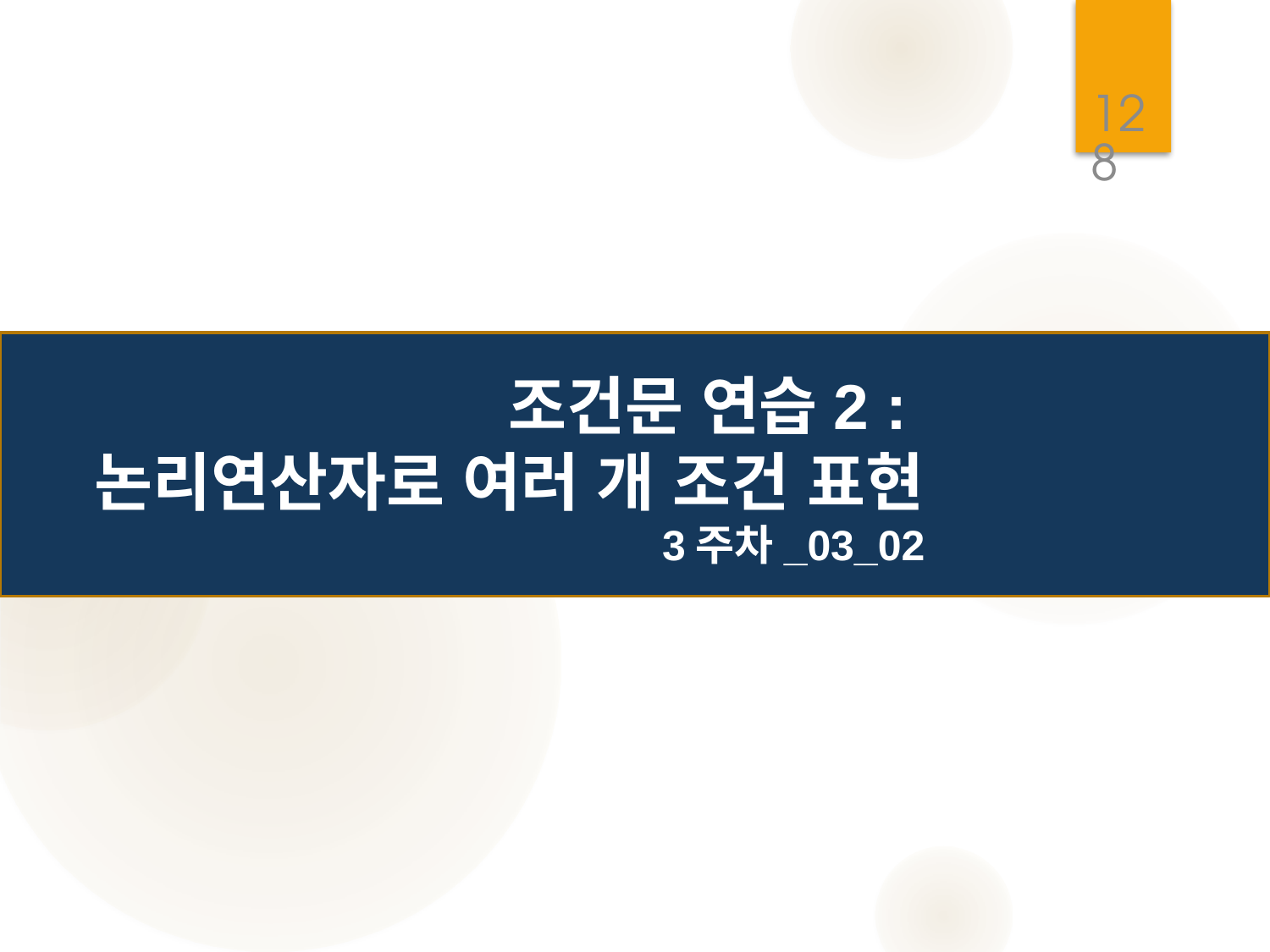

128

# 조건문 연습2 : 논리연산자로 여러 개 조건 표현 3주차_03_02